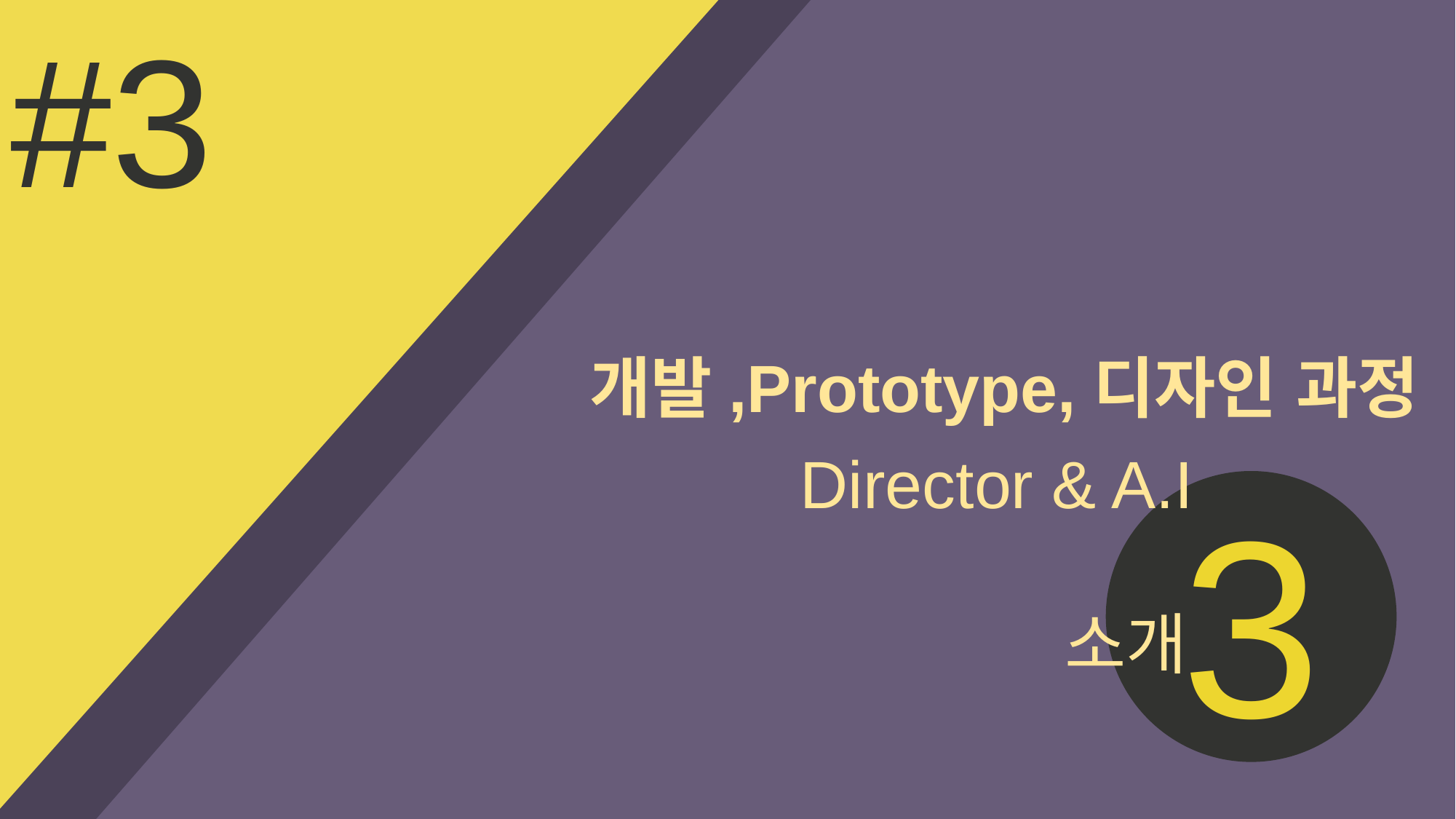

#3

			개발,Prototype,디자인 과정
                             Director & A.I

                                          소개
3